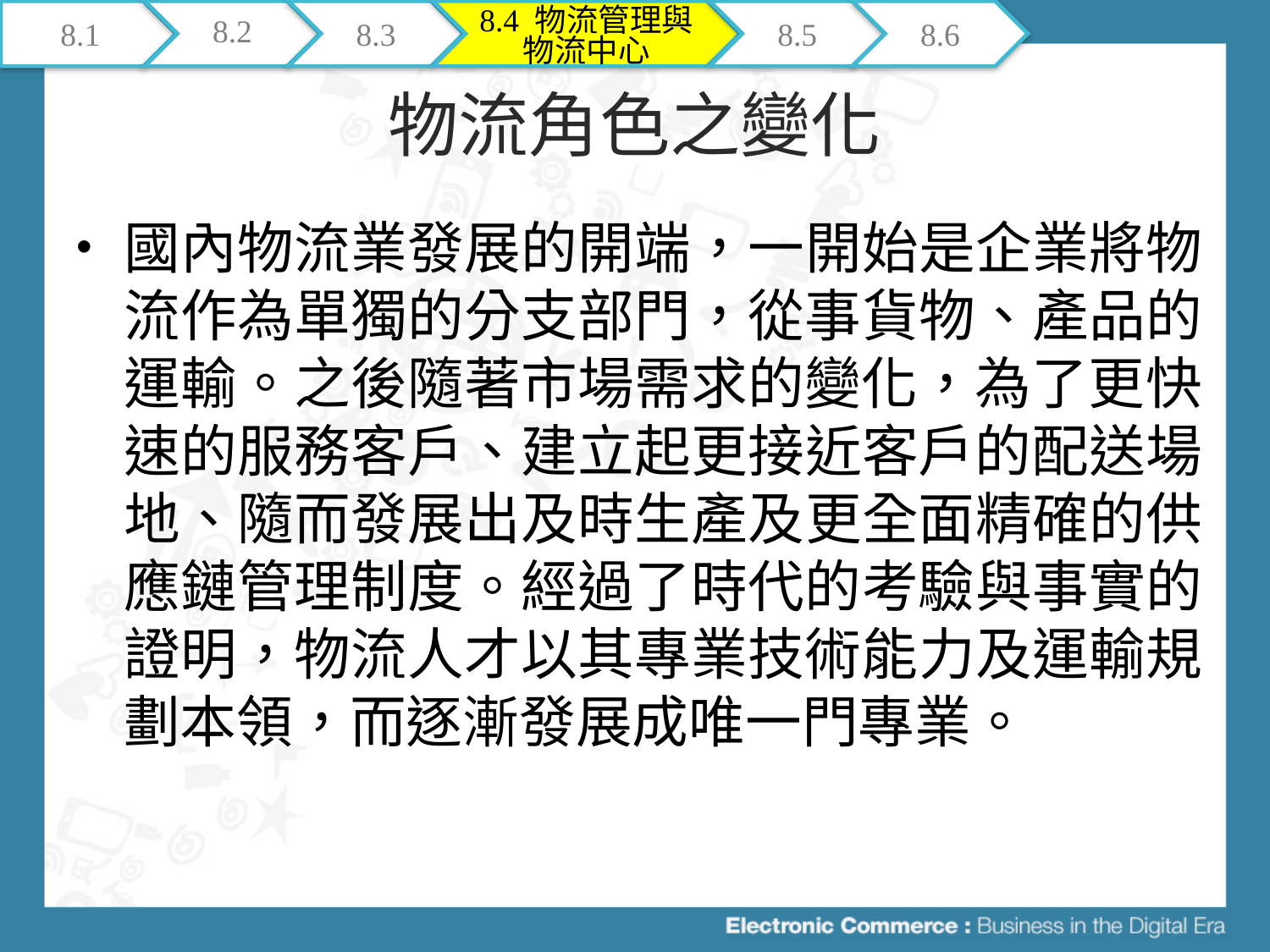

8.1
8.2
8.3
8.4 物流管理與物流中心
8.5
8.6
# 物流角色之變化
國內物流業發展的開端，一開始是企業將物流作為單獨的分支部門，從事貨物、產品的運輸。之後隨著市場需求的變化，為了更快速的服務客戶、建立起更接近客戶的配送場地、隨而發展出及時生產及更全面精確的供應鏈管理制度。經過了時代的考驗與事實的證明，物流人才以其專業技術能力及運輸規劃本領，而逐漸發展成唯一門專業。